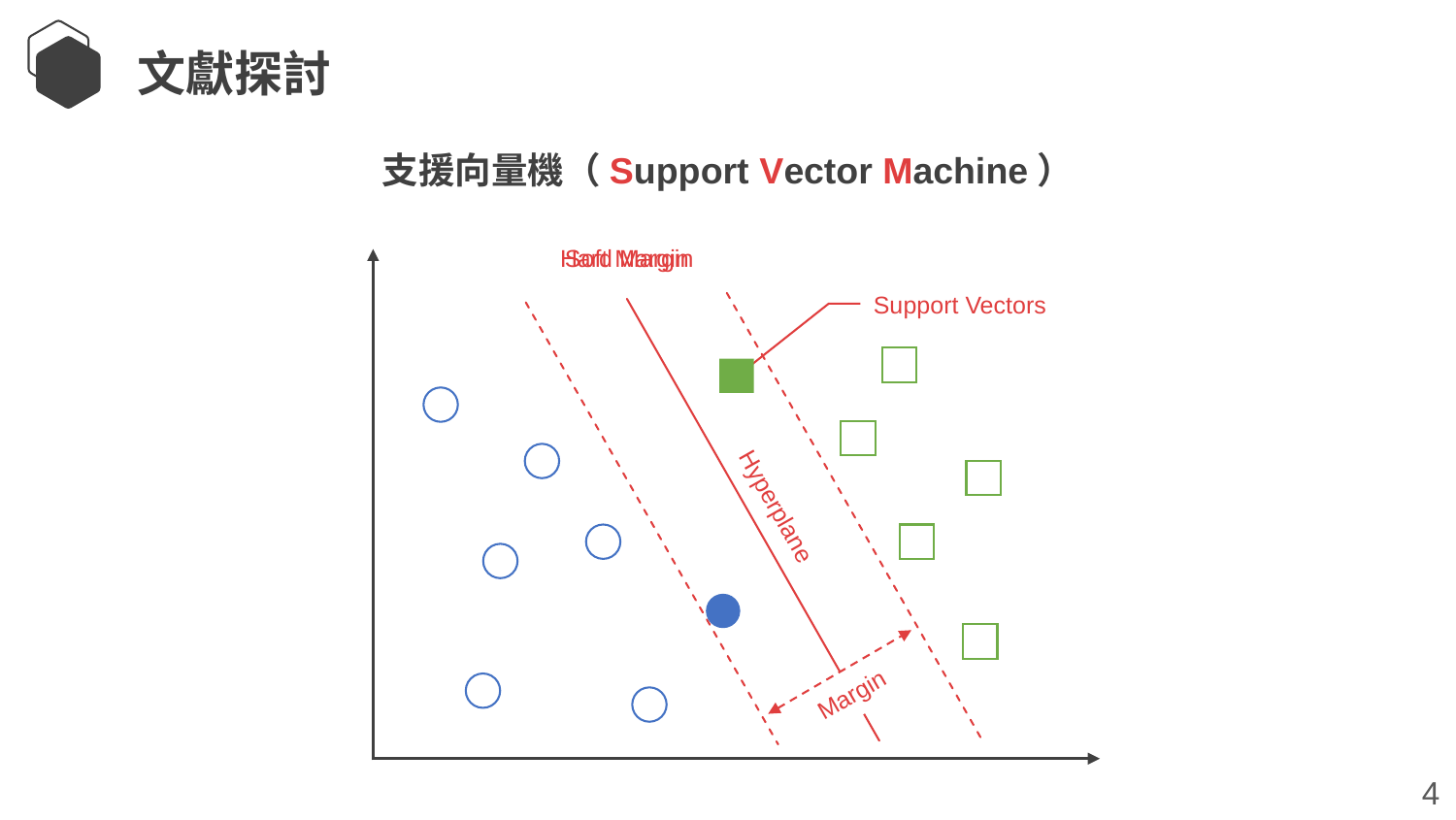

文獻探討
支援向量機（Support Vector Machine）
Soft Margin
Hard Margin

Support Vectors

Hyperplane

Margin
4